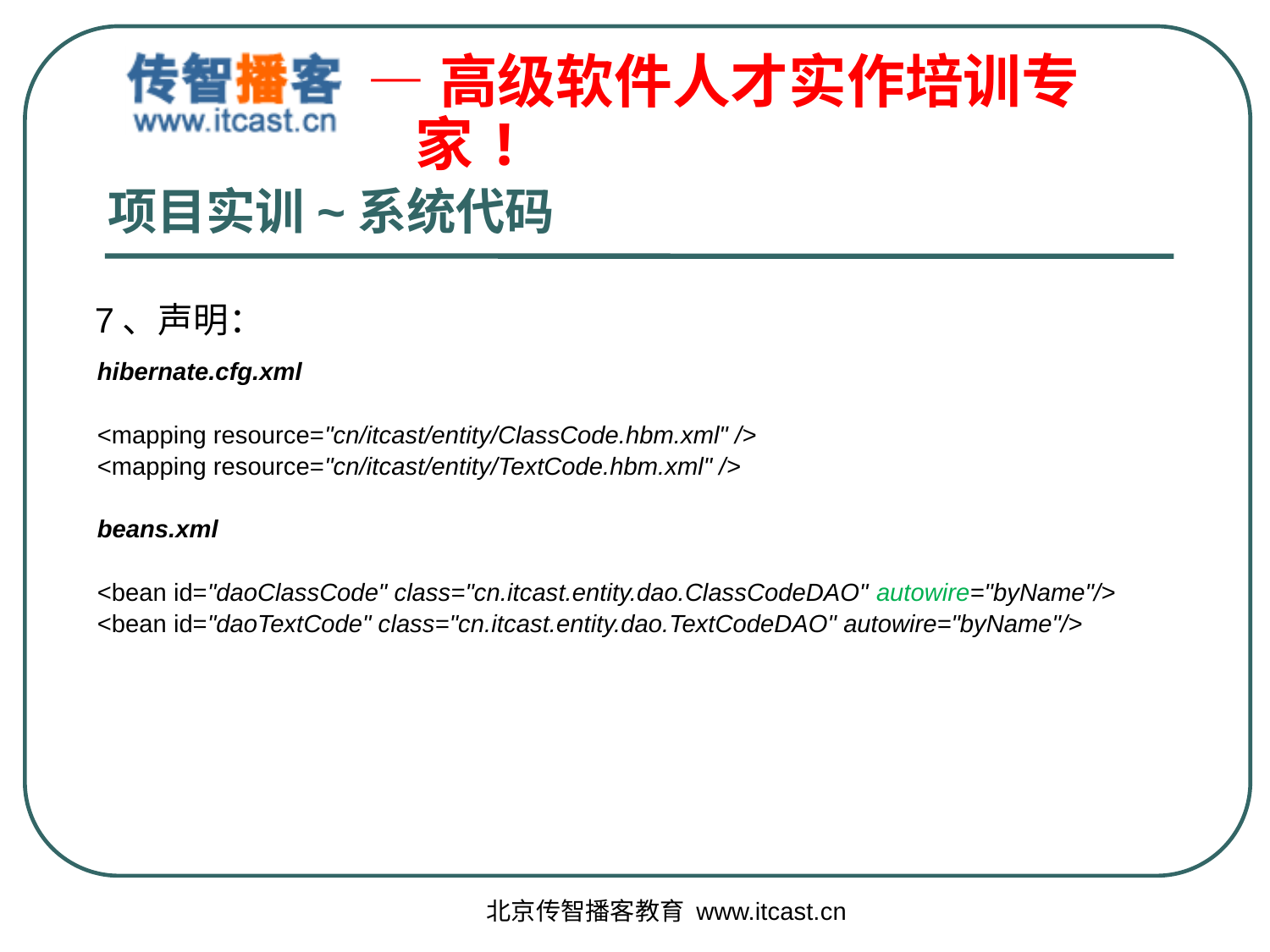

# 项目实训~系统代码
7、声明：
hibernate.cfg.xml

<mapping resource="cn/itcast/entity/ClassCode.hbm.xml" />
<mapping resource="cn/itcast/entity/TextCode.hbm.xml" />

beans.xml

<bean id="daoClassCode" class="cn.itcast.entity.dao.ClassCodeDAO" autowire="byName"/>
<bean id="daoTextCode" class="cn.itcast.entity.dao.TextCodeDAO" autowire="byName"/>
北京传智播客教育 www.itcast.cn